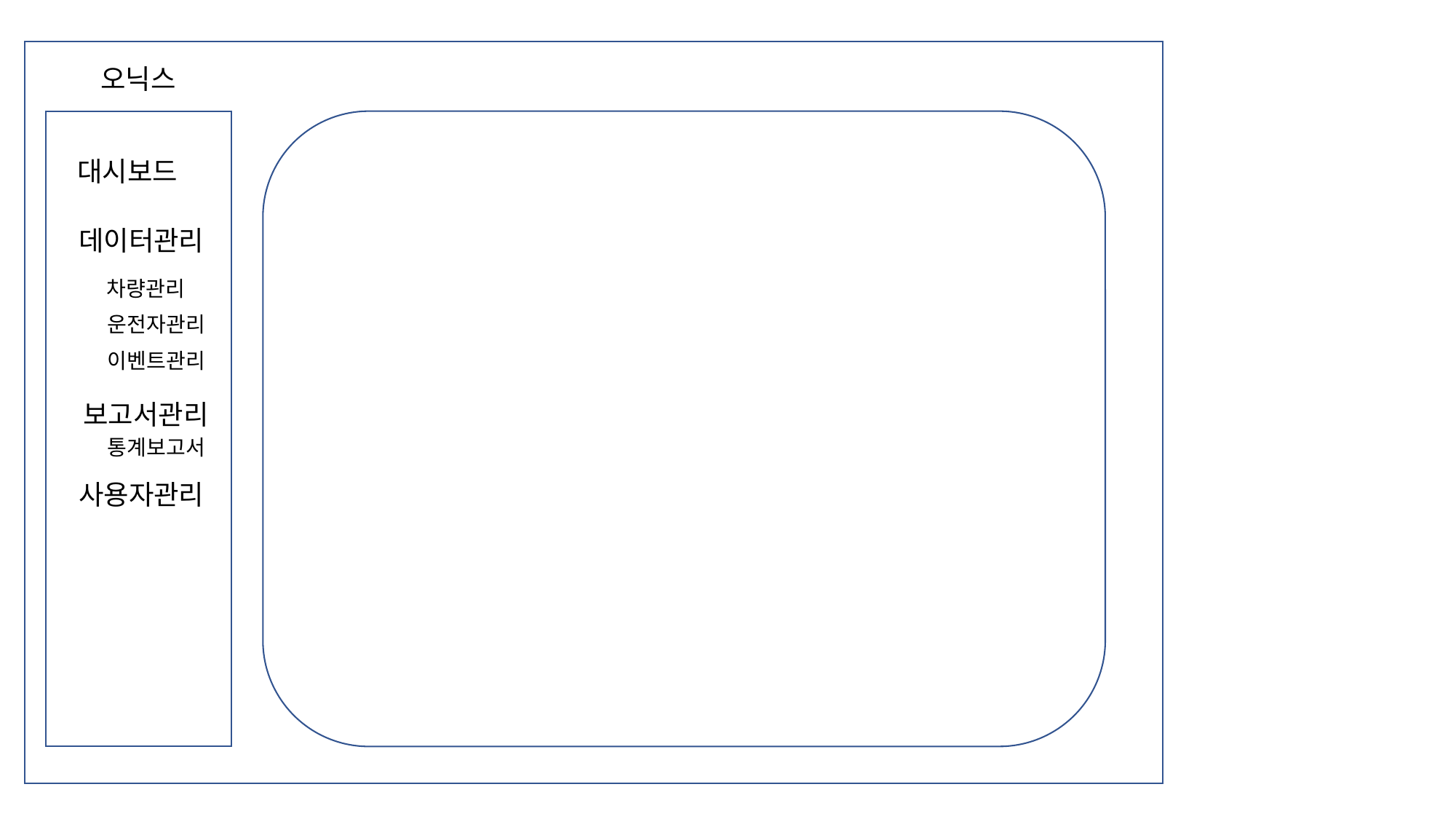

오닉스

대시보드
데이터관리
차량관리
운전자관리
이벤트관리
보고서관리
통계보고서
사용자관리